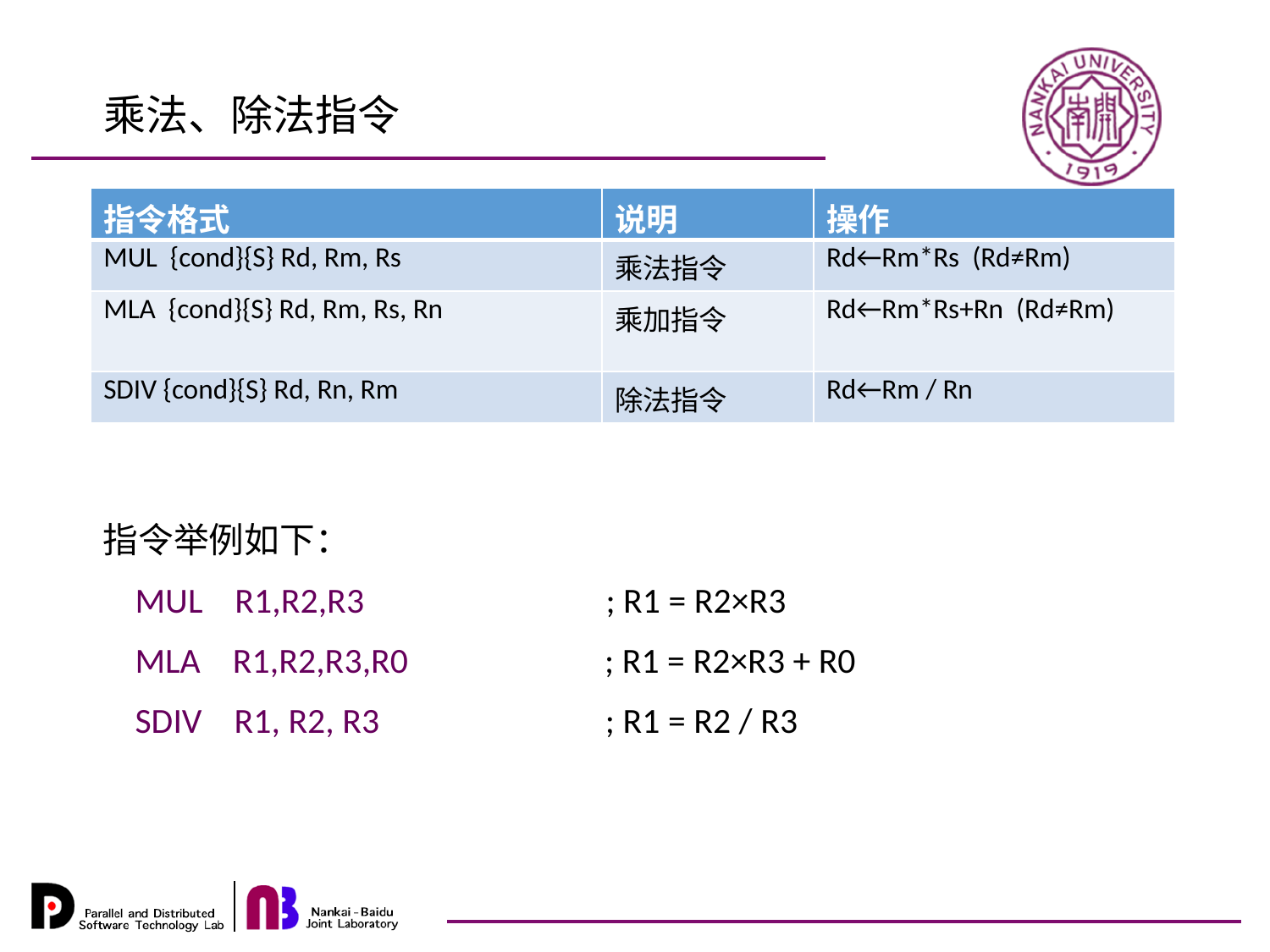

乘法、除法指令
| 指令格式 | 说明 | 操作 |
| --- | --- | --- |
| MUL {cond}{S} Rd, Rm, Rs | 乘法指令 | Rd←Rm\*Rs (Rd≠Rm) |
| MLA {cond}{S} Rd, Rm, Rs, Rn | 乘加指令 | Rd←Rm\*Rs+Rn (Rd≠Rm) |
| SDIV {cond}{S} Rd, Rn, Rm | 除法指令 | Rd←Rm / Rn |
指令举例如下：
    MUL    R1,R2,R3                              ; R1 = R2×R3
    MLA    R1,R2,R3,R0	               ; R1 = R2×R3 + R0
    SDIV    R1, R2, R3                            ; R1 = R2 / R3